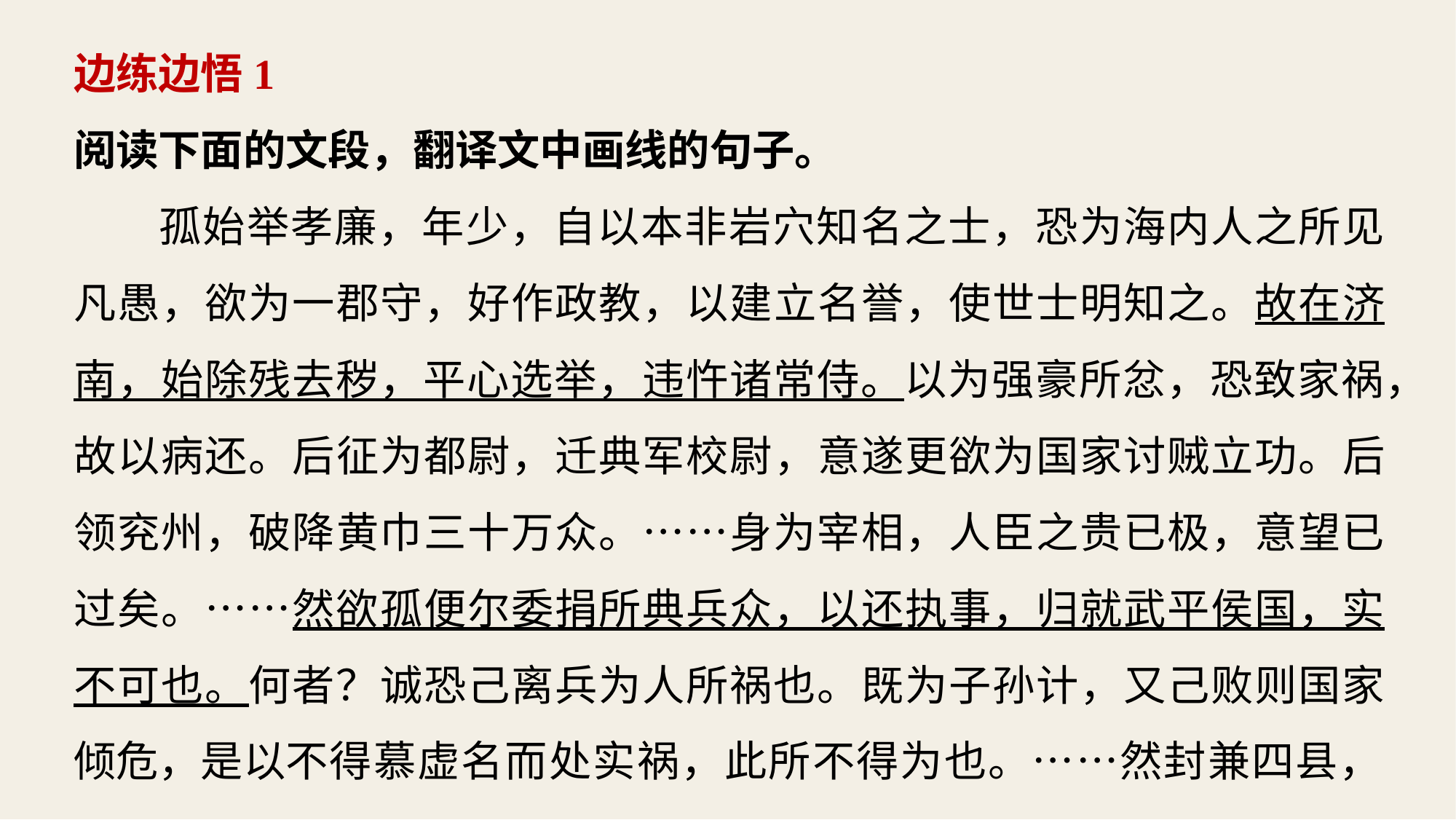

边练边悟1
阅读下面的文段，翻译文中画线的句子。
孤始举孝廉，年少，自以本非岩穴知名之士，恐为海内人之所见凡愚，欲为一郡守，好作政教，以建立名誉，使世士明知之。故在济南，始除残去秽，平心选举，违忤诸常侍。以为强豪所忿，恐致家祸，故以病还。后征为都尉，迁典军校尉，意遂更欲为国家讨贼立功。后领兖州，破降黄巾三十万众。……身为宰相，人臣之贵已极，意望已过矣。……然欲孤便尔委捐所典兵众，以还执事，归就武平侯国，实不可也。何者？诚恐己离兵为人所祸也。既为子孙计，又己败则国家倾危，是以不得慕虚名而处实祸，此所不得为也。……然封兼四县，